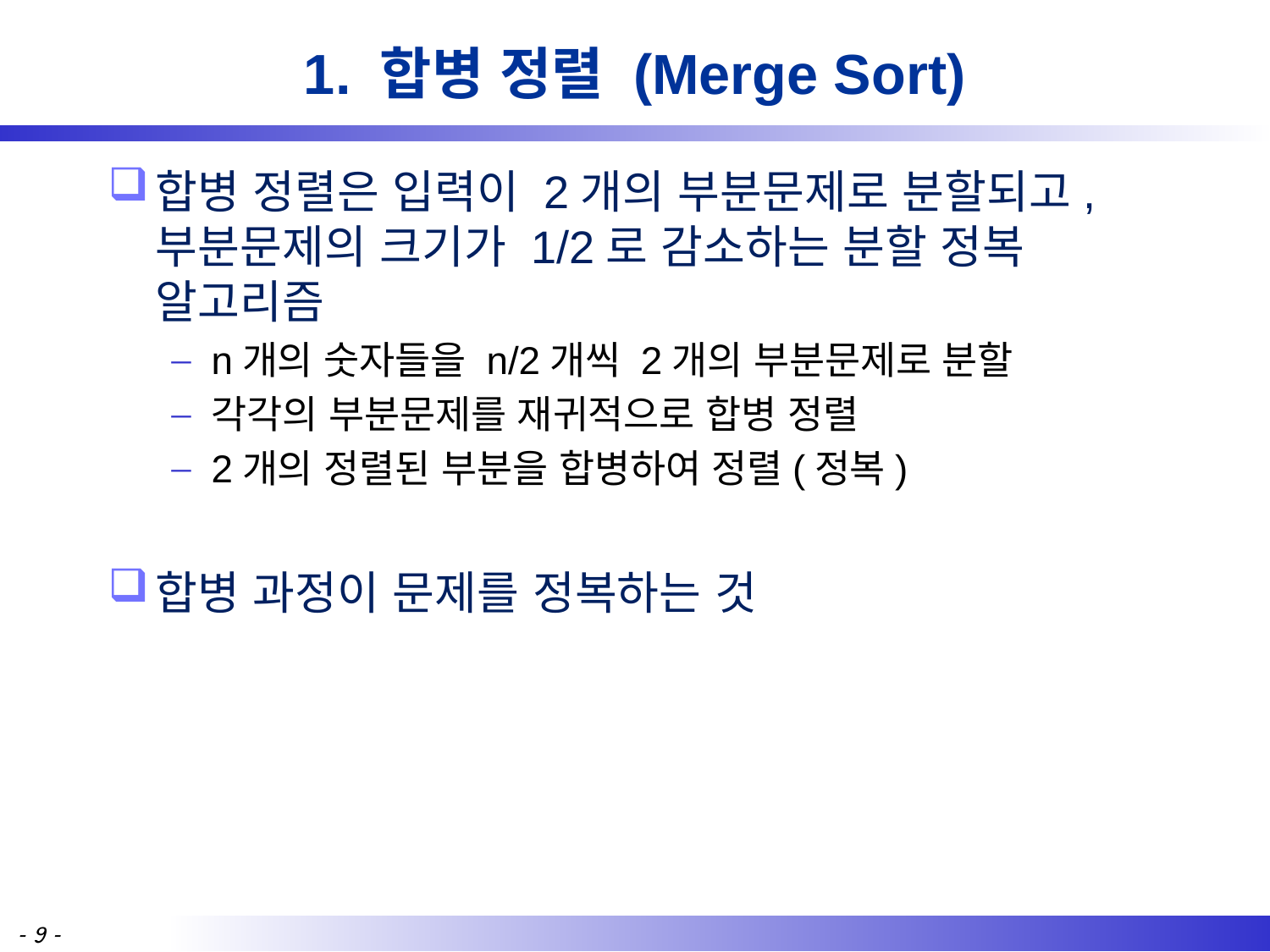

# 1. 합병 정렬 (Merge Sort)
합병 정렬은 입력이 2개의 부분문제로 분할되고, 부분문제의 크기가 1/2로 감소하는 분할 정복 알고리즘
n개의 숫자들을 n/2개씩 2개의 부분문제로 분할
각각의 부분문제를 재귀적으로 합병 정렬
2개의 정렬된 부분을 합병하여 정렬(정복)

합병 과정이 문제를 정복하는 것
- 9 -